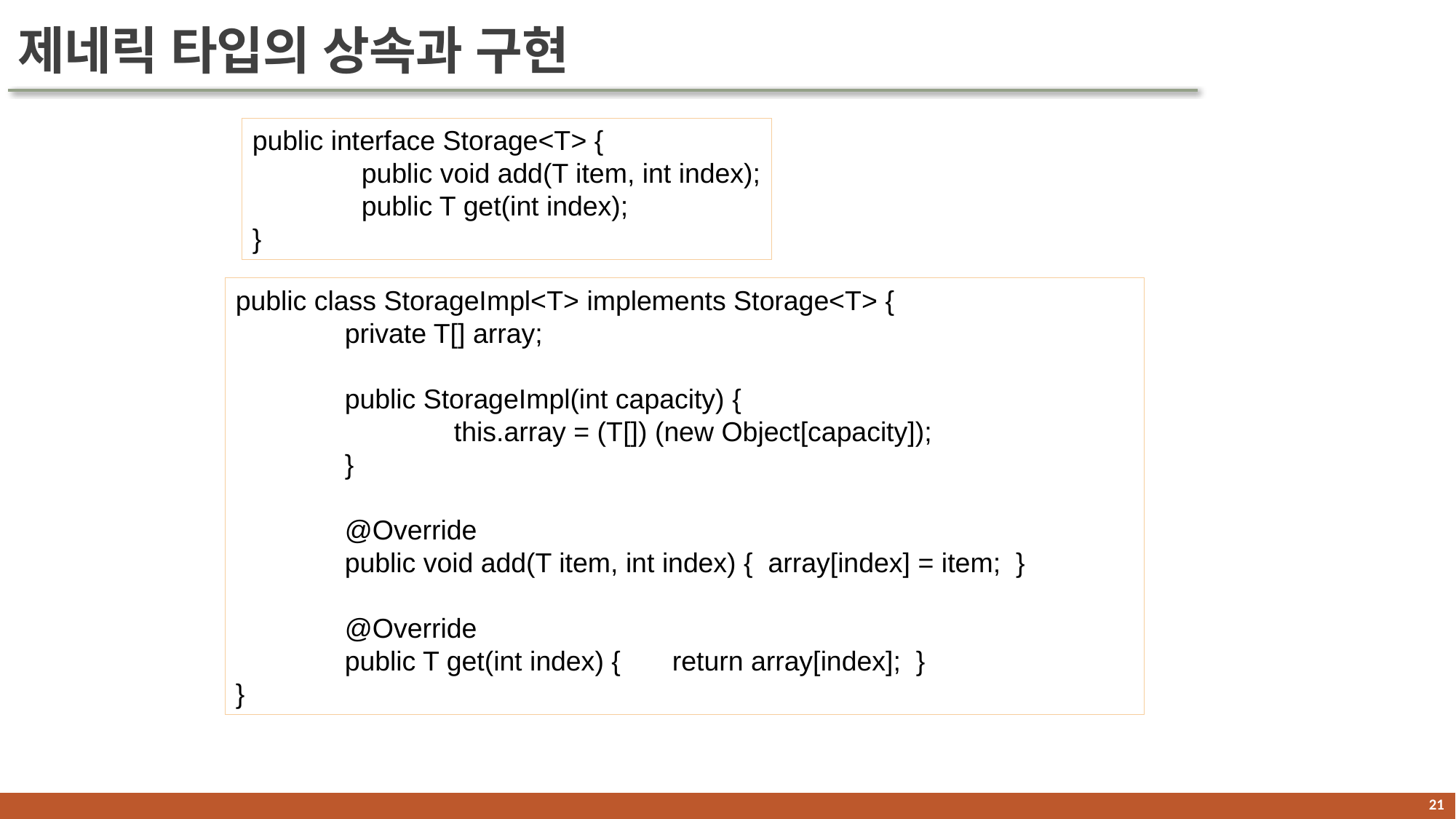

# 제네릭 타입의 상속과 구현
public interface Storage<T> {
	public void add(T item, int index);
	public T get(int index);
}
public class StorageImpl<T> implements Storage<T> {
	private T[] array;

	public StorageImpl(int capacity) {
		this.array = (T[]) (new Object[capacity]);
	}

	@Override
	public void add(T item, int index) {  array[index] = item;  }

	@Override
	public T get(int index) { 	return array[index];  }
}
21